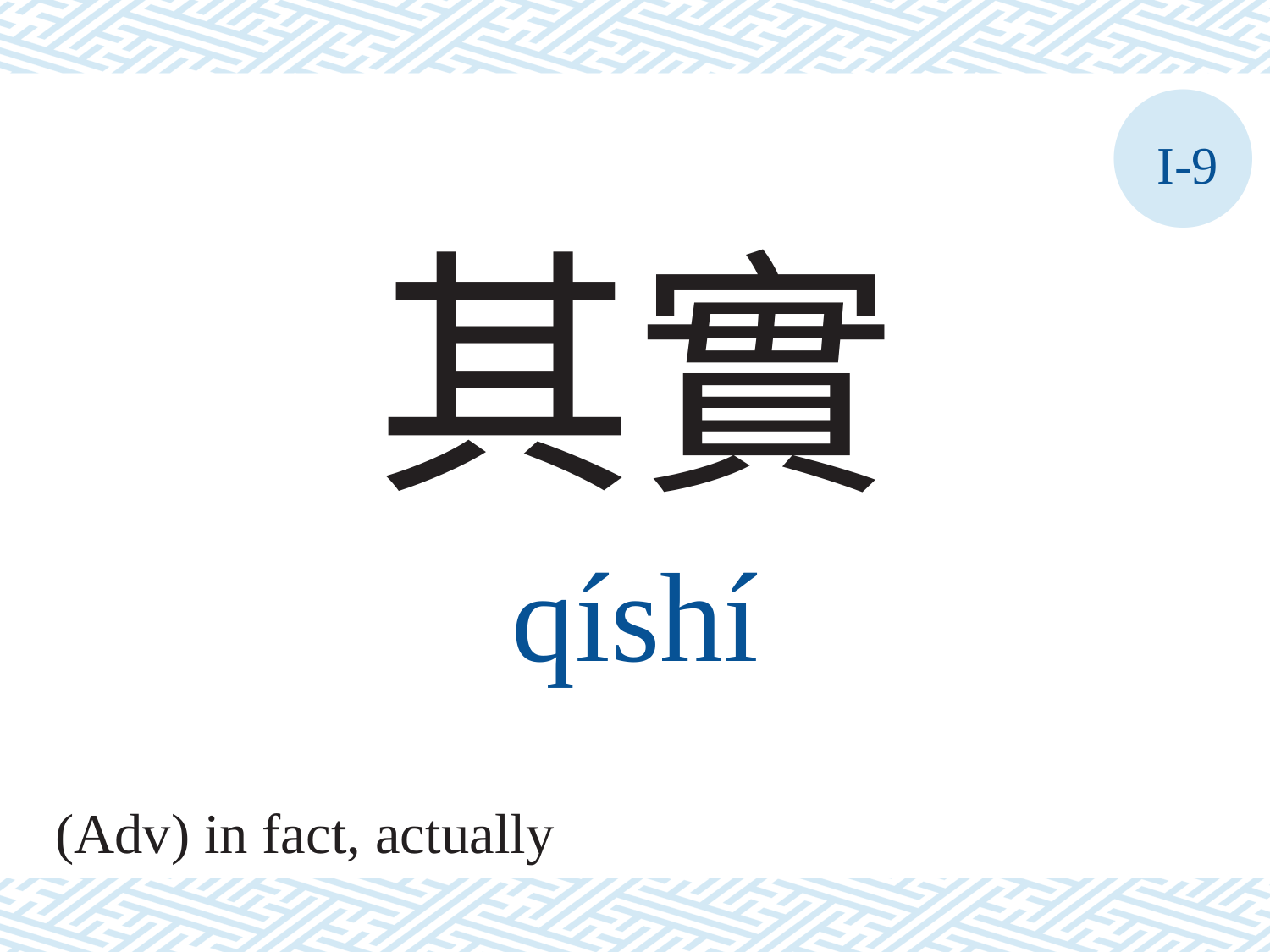

I-9
其實
qíshí
(Adv) in fact, actually